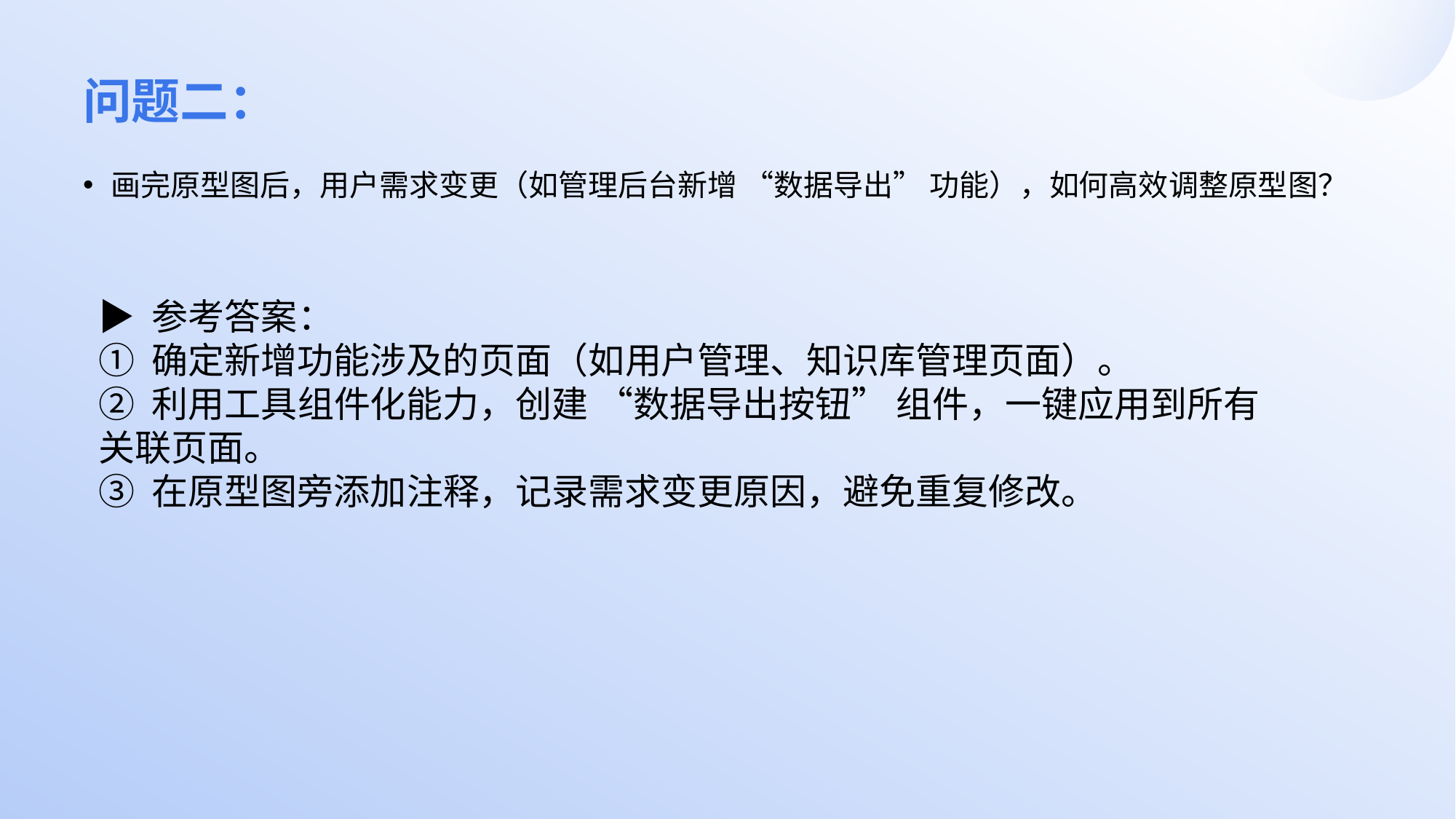

# 问题二：
画完原型图后，用户需求变更（如管理后台新增 “数据导出” 功能），如何高效调整原型图？
▶ 参考答案：
① 确定新增功能涉及的页面（如用户管理、知识库管理页面）。
② 利用工具组件化能力，创建 “数据导出按钮” 组件，一键应用到所有关联页面。
③ 在原型图旁添加注释，记录需求变更原因，避免重复修改。